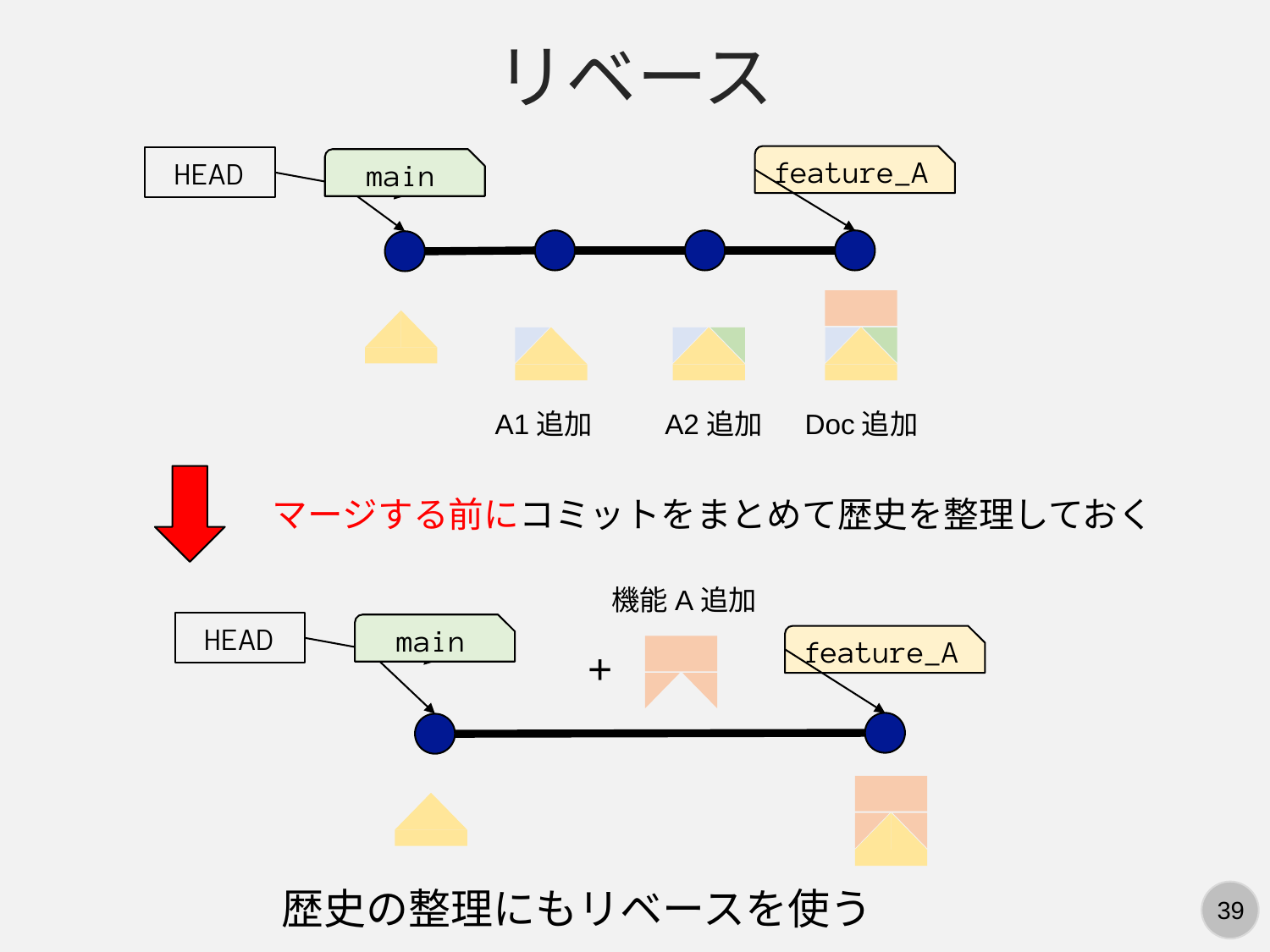

リベース
feature_A
HEAD
main

A1追加
A2追加
Doc追加

マージする前にコミットをまとめて歴史を整理しておく
機能A追加
HEAD
main
feature_A
+

歴史の整理にもリベースを使う